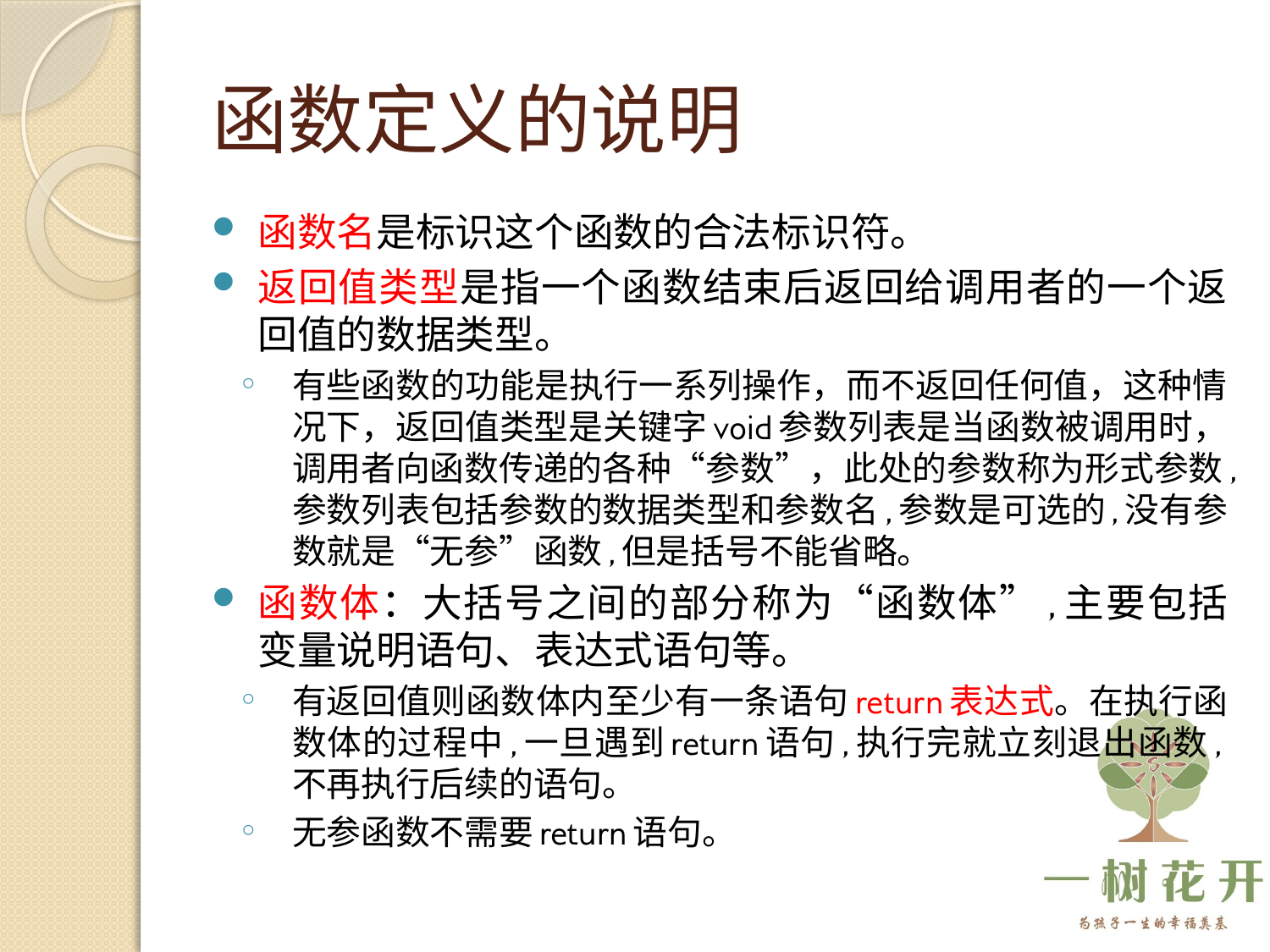

# 函数定义的说明
函数名是标识这个函数的合法标识符。
返回值类型是指一个函数结束后返回给调用者的一个返回值的数据类型。
有些函数的功能是执行一系列操作，而不返回任何值，这种情况下，返回值类型是关键字void参数列表是当函数被调用时，调用者向函数传递的各种“参数”，此处的参数称为形式参数,参数列表包括参数的数据类型和参数名,参数是可选的,没有参数就是“无参”函数,但是括号不能省略。
函数体：大括号之间的部分称为“函数体”,主要包括变量说明语句、表达式语句等。
有返回值则函数体内至少有一条语句return表达式。在执行函数体的过程中,一旦遇到return语句,执行完就立刻退出函数,不再执行后续的语句。
无参函数不需要return语句。